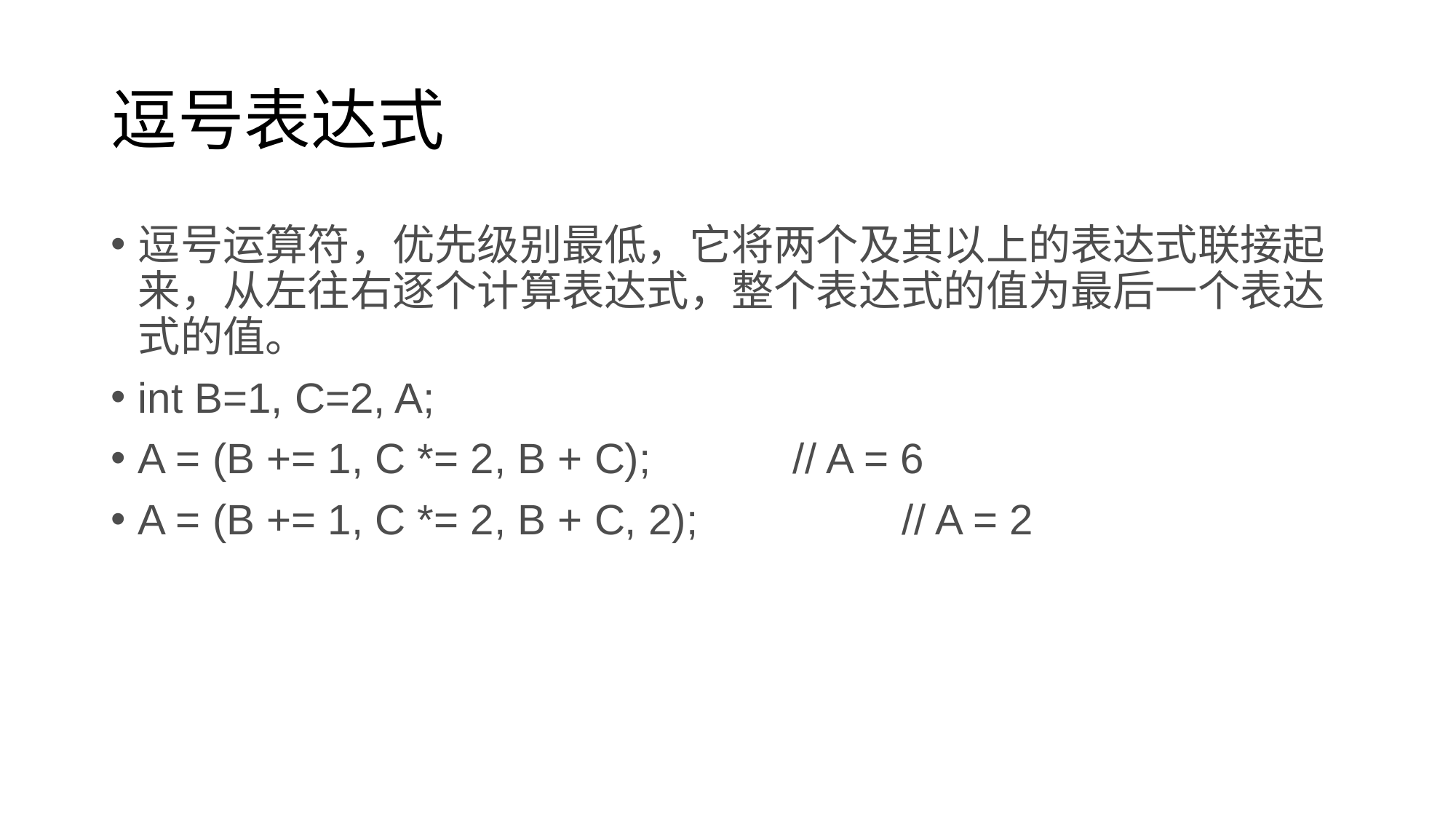

# 逗号表达式
逗号运算符，优先级别最低，它将两个及其以上的表达式联接起来，从左往右逐个计算表达式，整个表达式的值为最后一个表达式的值。
int B=1, C=2, A;
A = (B += 1, C *= 2, B + C);		// A = 6
A = (B += 1, C *= 2, B + C, 2);		// A = 2